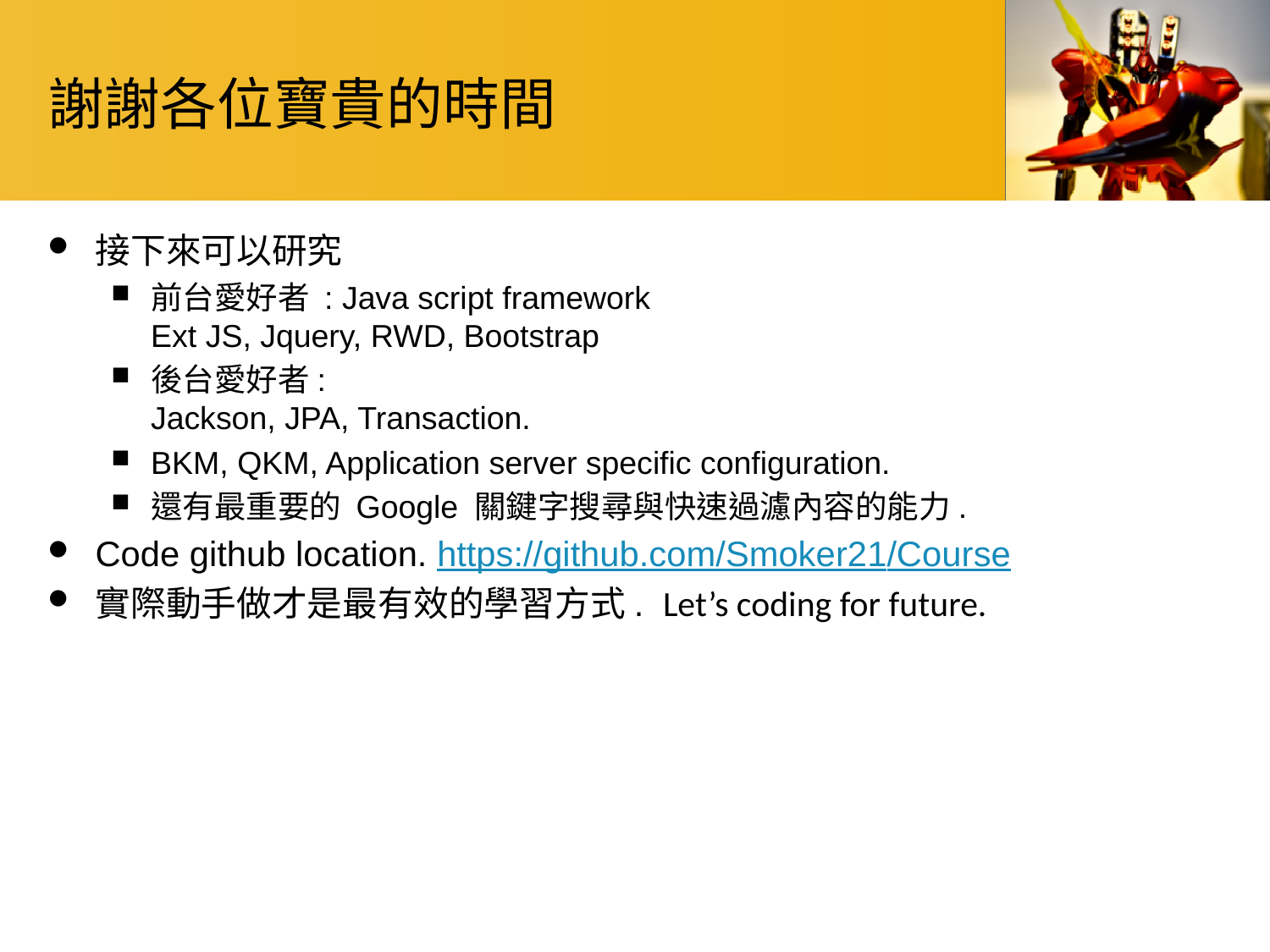

# 謝謝各位寶貴的時間
接下來可以研究
前台愛好者 : Java script framework
Ext JS, Jquery, RWD, Bootstrap
後台愛好者:
Jackson, JPA, Transaction.
BKM, QKM, Application server specific configuration.
還有最重要的 Google 關鍵字搜尋與快速過濾內容的能力.
Code github location. https://github.com/Smoker21/Course
實際動手做才是最有效的學習方式.  Let’s coding for future.